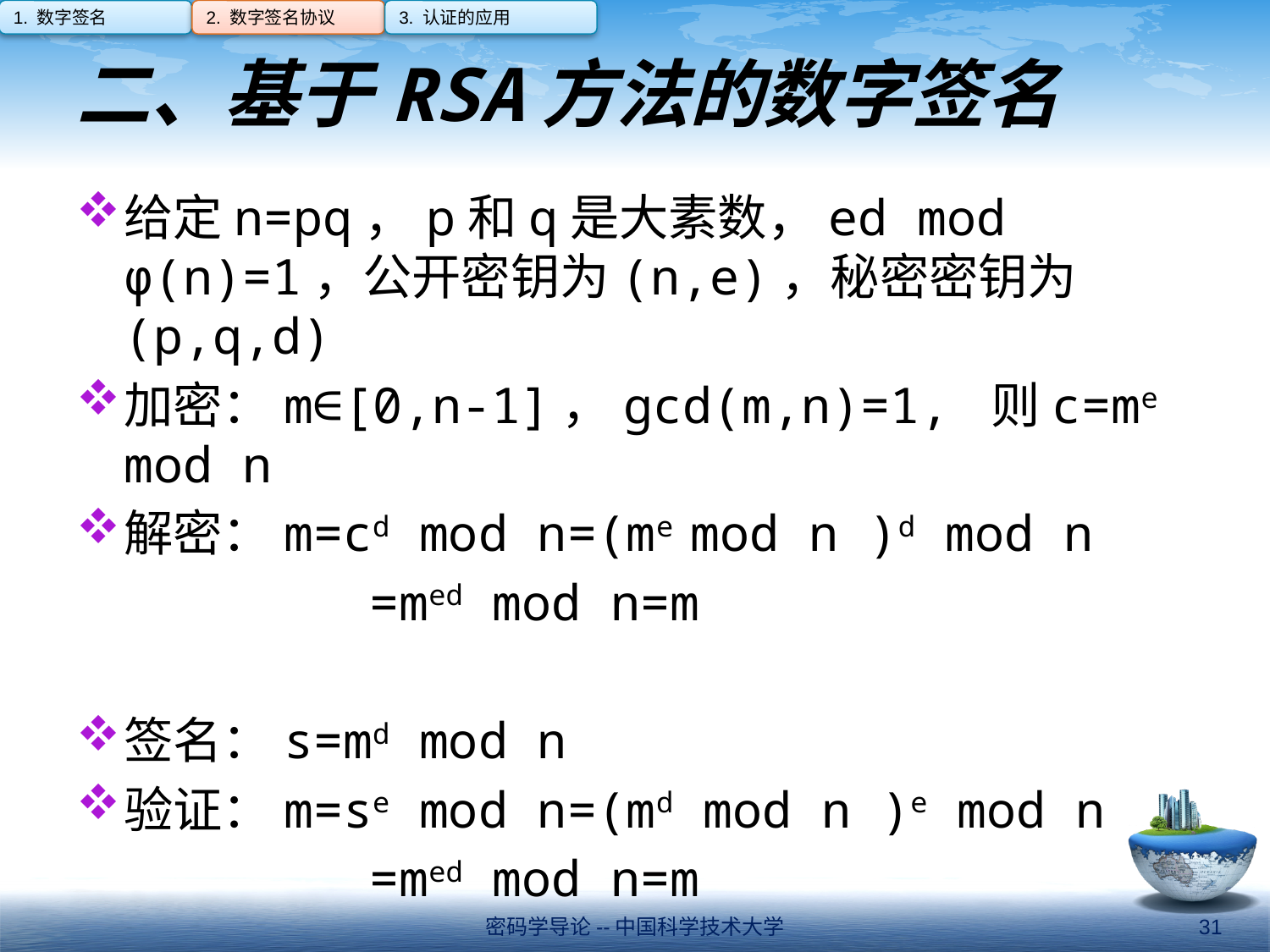

1. 数字签名
2. 数字签名协议
3. 认证的应用
# 二、基于RSA方法的数字签名
给定n=pq，p和q是大素数，ed mod φ(n)=1，公开密钥为(n,e)，秘密密钥为(p,q,d)
加密：m∈[0,n-1]，gcd(m,n)=1, 则c=me mod n
解密：m=cd mod n=(me mod n )d mod n
		    =med mod n=m

签名：s=md mod n
验证：m=se mod n=(md mod n )e mod n
		    =med mod n=m
密码学导论--中国科学技术大学
31